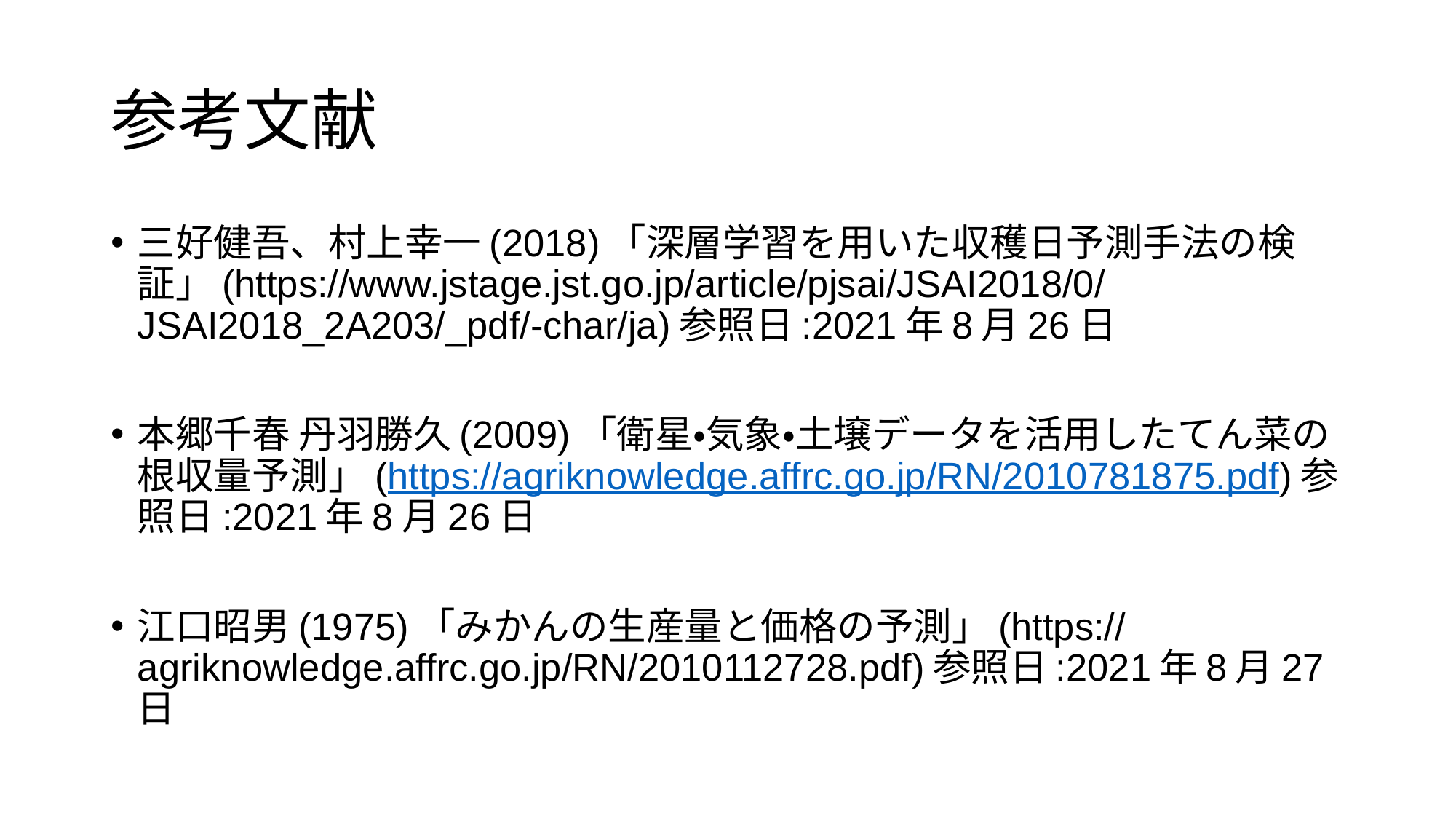

# 参考文献
三好健吾、村上幸一(2018)「深層学習を用いた収穫日予測手法の検証」(https://www.jstage.jst.go.jp/article/pjsai/JSAI2018/0/JSAI2018_2A203/_pdf/-char/ja)参照日:2021年8月26日

本郷千春 丹羽勝久(2009)「衛星・気象・土壌データを活用したてん菜の根収量予測」(https://agriknowledge.affrc.go.jp/RN/2010781875.pdf)参照日:2021年8月26日

江口昭男(1975)「みかんの生産量と価格の予測」(https://agriknowledge.affrc.go.jp/RN/2010112728.pdf)参照日:2021年8月27日